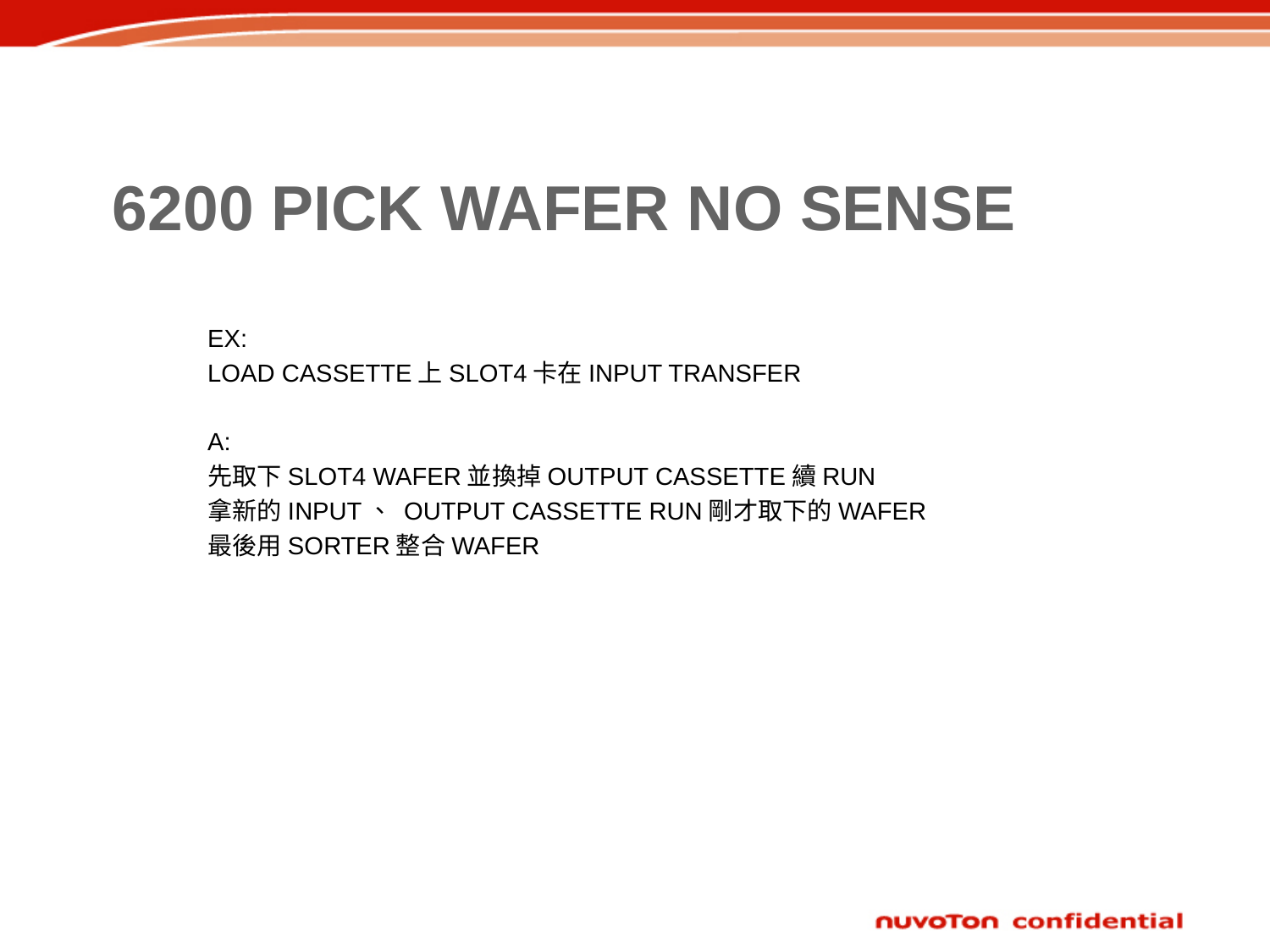

# 6200 PICK WAFER NO SENSE
EX:
LOAD CASSETTE上SLOT4卡在INPUT TRANSFER

A:
先取下SLOT4 WAFER並換掉OUTPUT CASSETTE續RUN
拿新的INPUT、 OUTPUT CASSETTE RUN剛才取下的WAFER
最後用SORTER整合WAFER